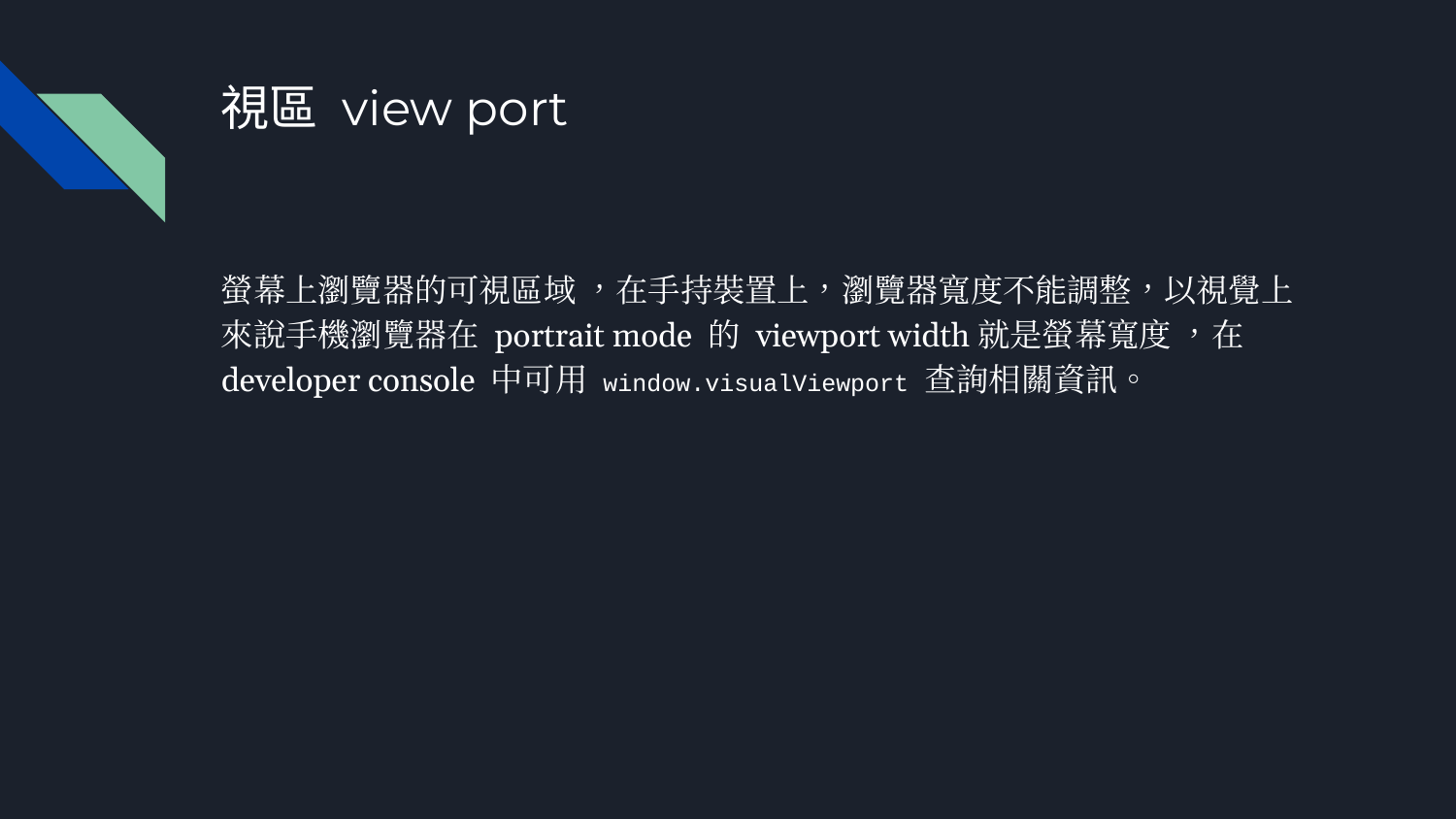

# 視區 view port
螢幕上瀏覽器的可視區域 ，在手持裝置上，瀏覽器寬度不能調整，以視覺上來說手機瀏覽器在 portrait mode 的 viewport width就是螢幕寬度 ，在 developer console 中可用 window.visualViewport 查詢相關資訊。